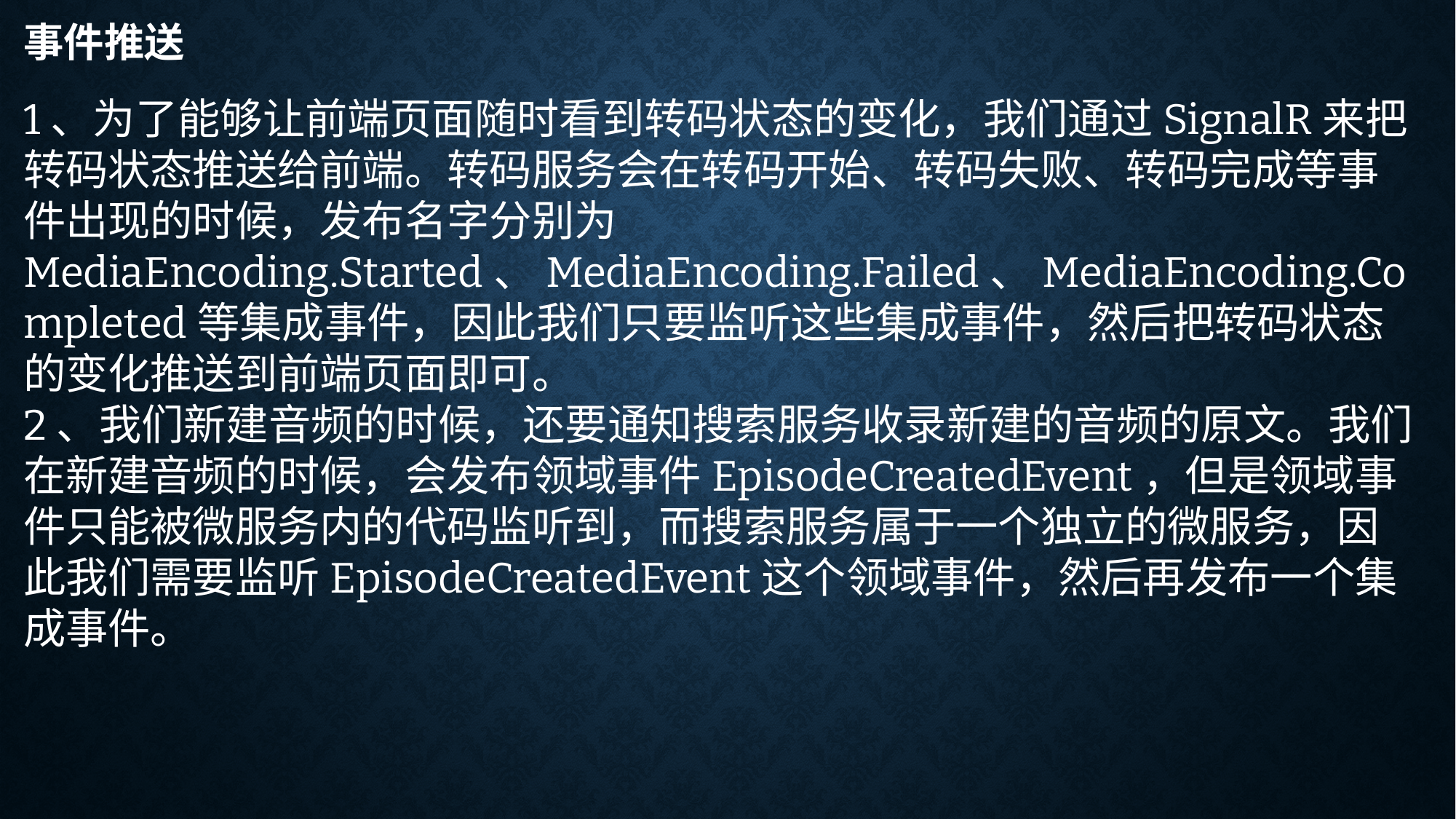

# 事件推送
1、为了能够让前端页面随时看到转码状态的变化，我们通过SignalR来把转码状态推送给前端。转码服务会在转码开始、转码失败、转码完成等事件出现的时候，发布名字分别为MediaEncoding.Started、MediaEncoding.Failed、MediaEncoding.Completed等集成事件，因此我们只要监听这些集成事件，然后把转码状态的变化推送到前端页面即可。
2、我们新建音频的时候，还要通知搜索服务收录新建的音频的原文。我们在新建音频的时候，会发布领域事件EpisodeCreatedEvent，但是领域事件只能被微服务内的代码监听到，而搜索服务属于一个独立的微服务，因此我们需要监听EpisodeCreatedEvent这个领域事件，然后再发布一个集成事件。